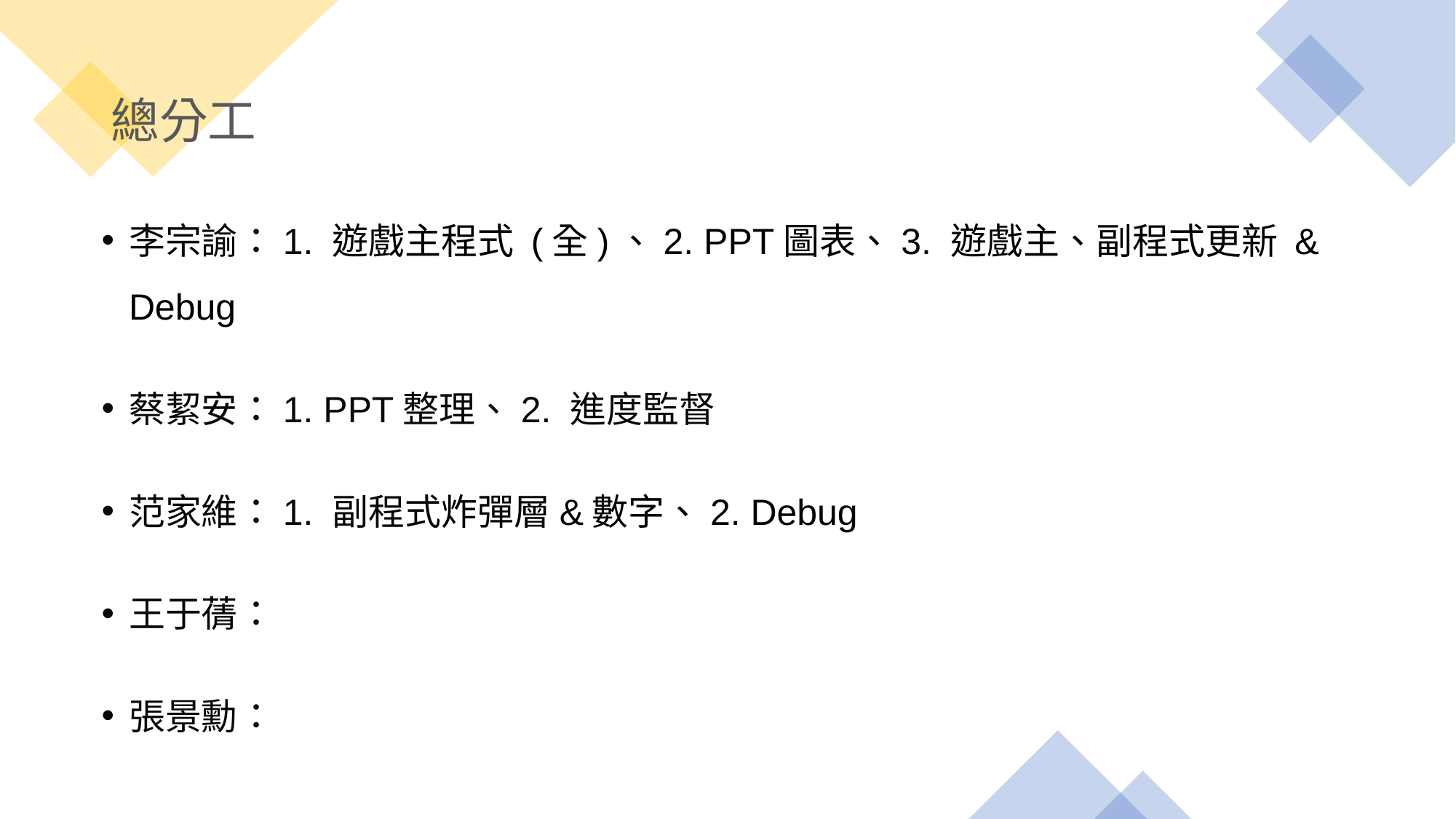

# 總分工

李宗諭：1. 遊戲主程式 (全)、2. PPT圖表、3. 遊戲主、副程式更新 & Debug
蔡絜安：1. PPT整理、2. 進度監督
范家維：1. 副程式炸彈層&數字、2. Debug
王于蒨：
張景勳：